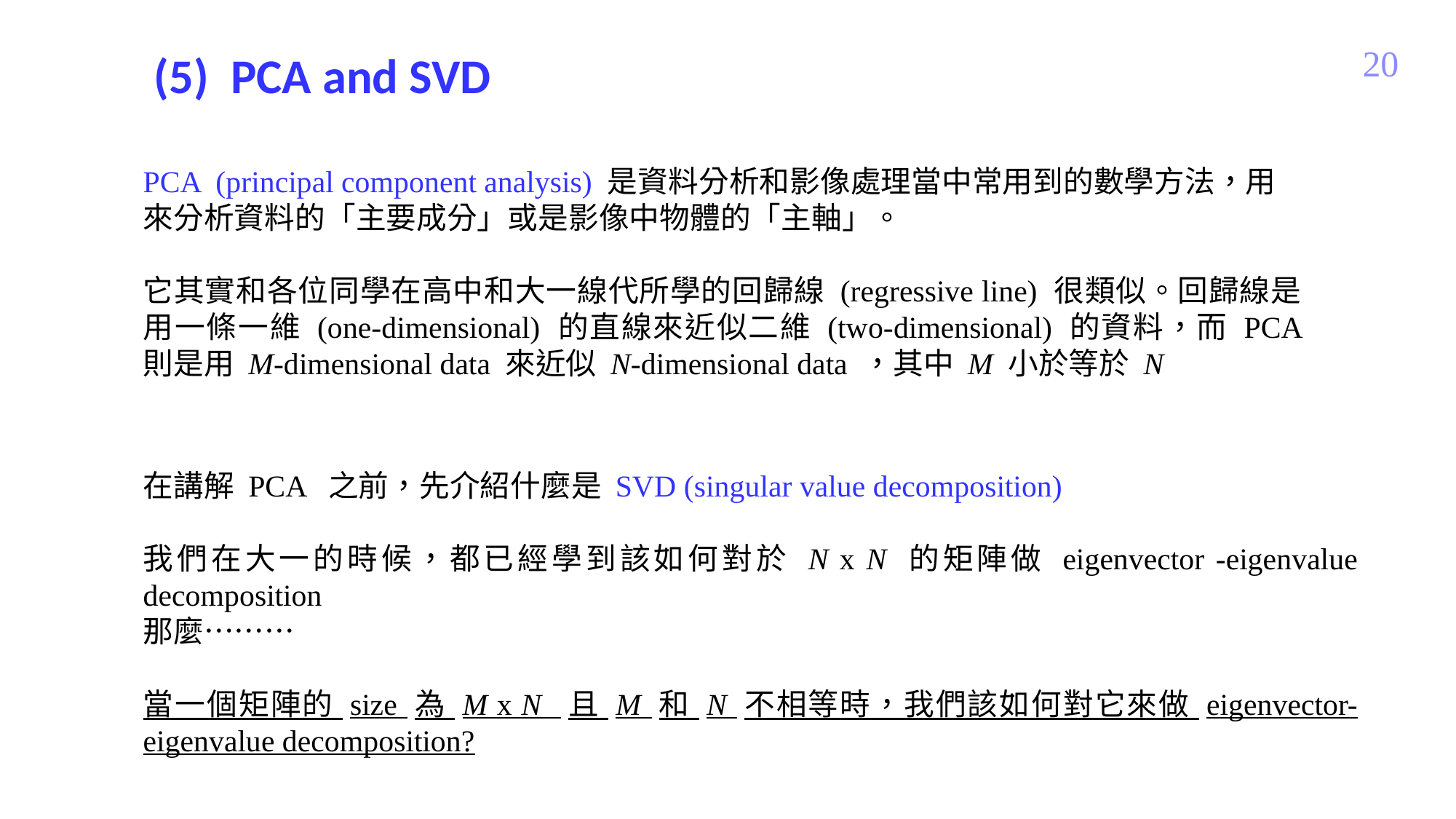

(5)  PCA and SVD
20
PCA  (principal component analysis) 是資料分析和影像處理當中常用到的數學方法，用來分析資料的「主要成分」或是影像中物體的「主軸」。

它其實和各位同學在高中和大一線代所學的回歸線 (regressive line) 很類似。回歸線是用一條一維 (one-dimensional) 的直線來近似二維 (two-dimensional) 的資料，而 PCA 則是用 M-dimensional data 來近似 N-dimensional data ，其中 M 小於等於 N
在講解 PCA  之前，先介紹什麼是 SVD (singular value decomposition)

我們在大一的時候，都已經學到該如何對於 N x N 的矩陣做 eigenvector -eigenvalue decomposition
那麼………

當一個矩陣的 size 為 M x N  且 M 和 N 不相等時，我們該如何對它來做 eigenvector-eigenvalue decomposition?